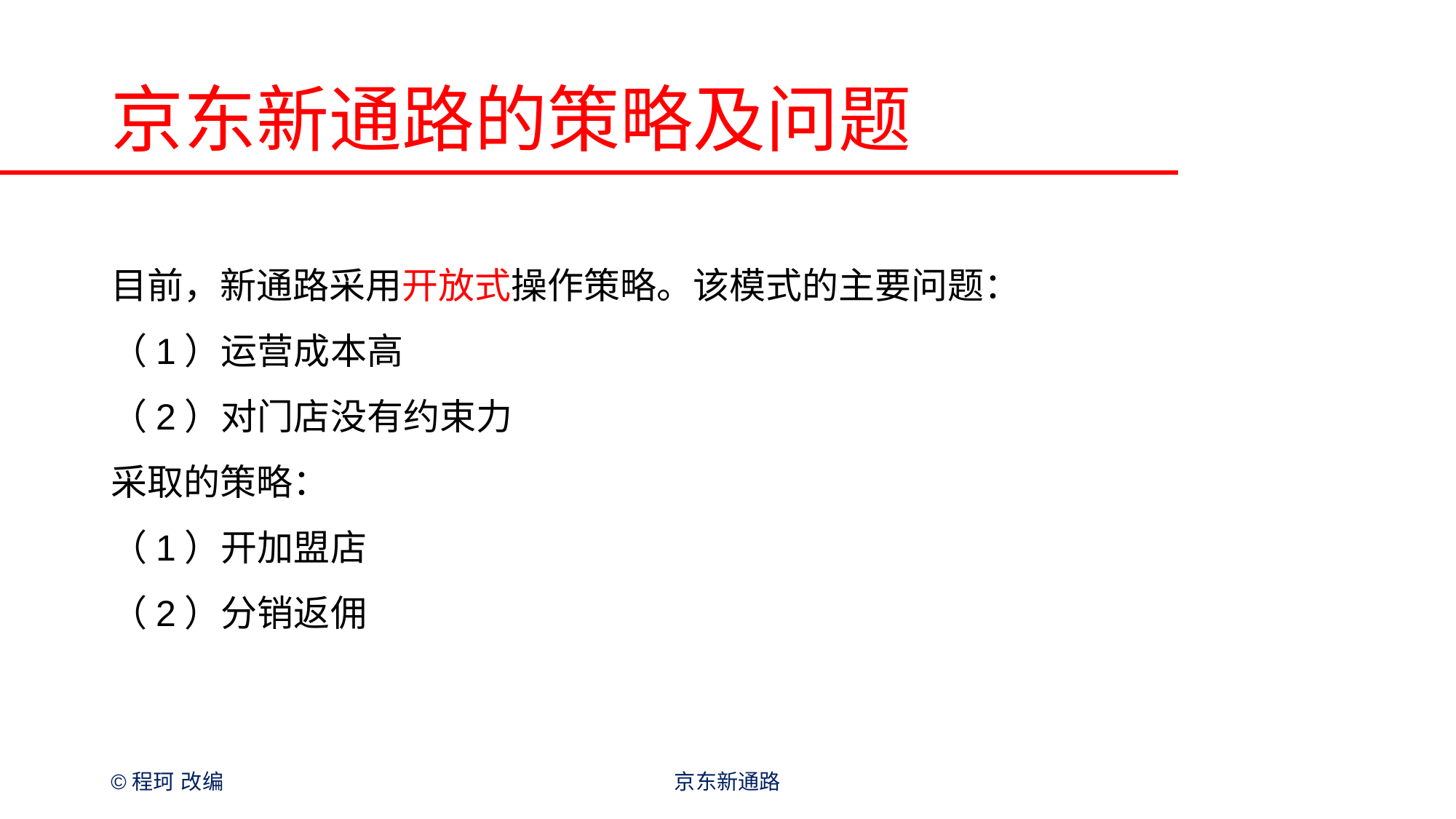

# 京东新通路的策略及问题
目前，新通路采用开放式操作策略。该模式的主要问题：
（1）运营成本高
（2）对门店没有约束力
采取的策略：
（1）开加盟店
（2）分销返佣
©程珂 改编
京东新通路
9